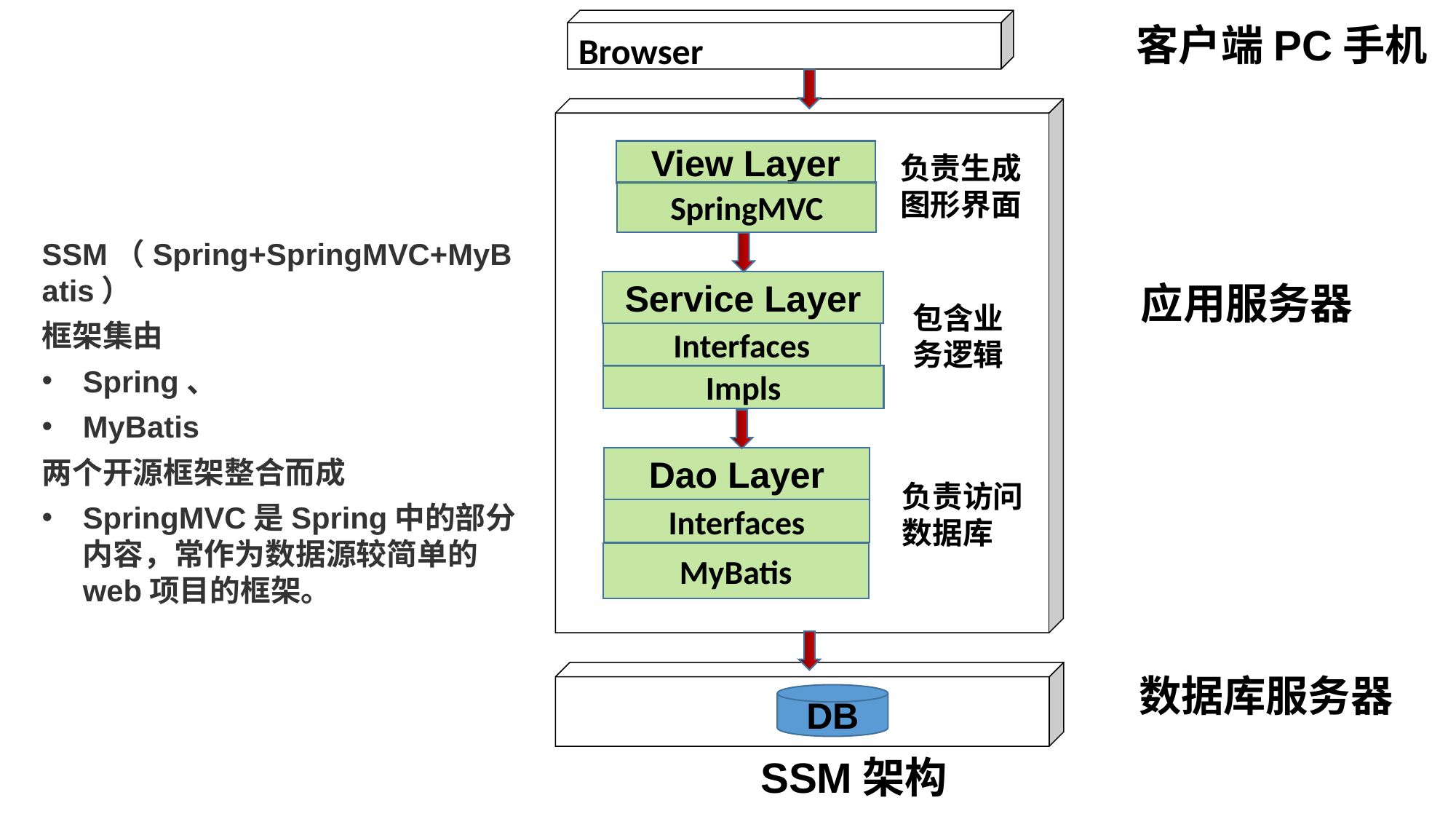

Browser
客户端PC手机

View Layer
负责生成图形界面
SpringMVC
SSM（Spring+SpringMVC+MyBatis）
框架集由
Spring、
MyBatis
两个开源框架整合而成
SpringMVC是Spring中的部分内容，常作为数据源较简单的web项目的框架。

Service Layer
应用服务器
包含业务逻辑
Interfaces
Impls

Dao Layer
负责访问数据库
Interfaces
MyBatis

数据库服务器
DB
# SSM架构